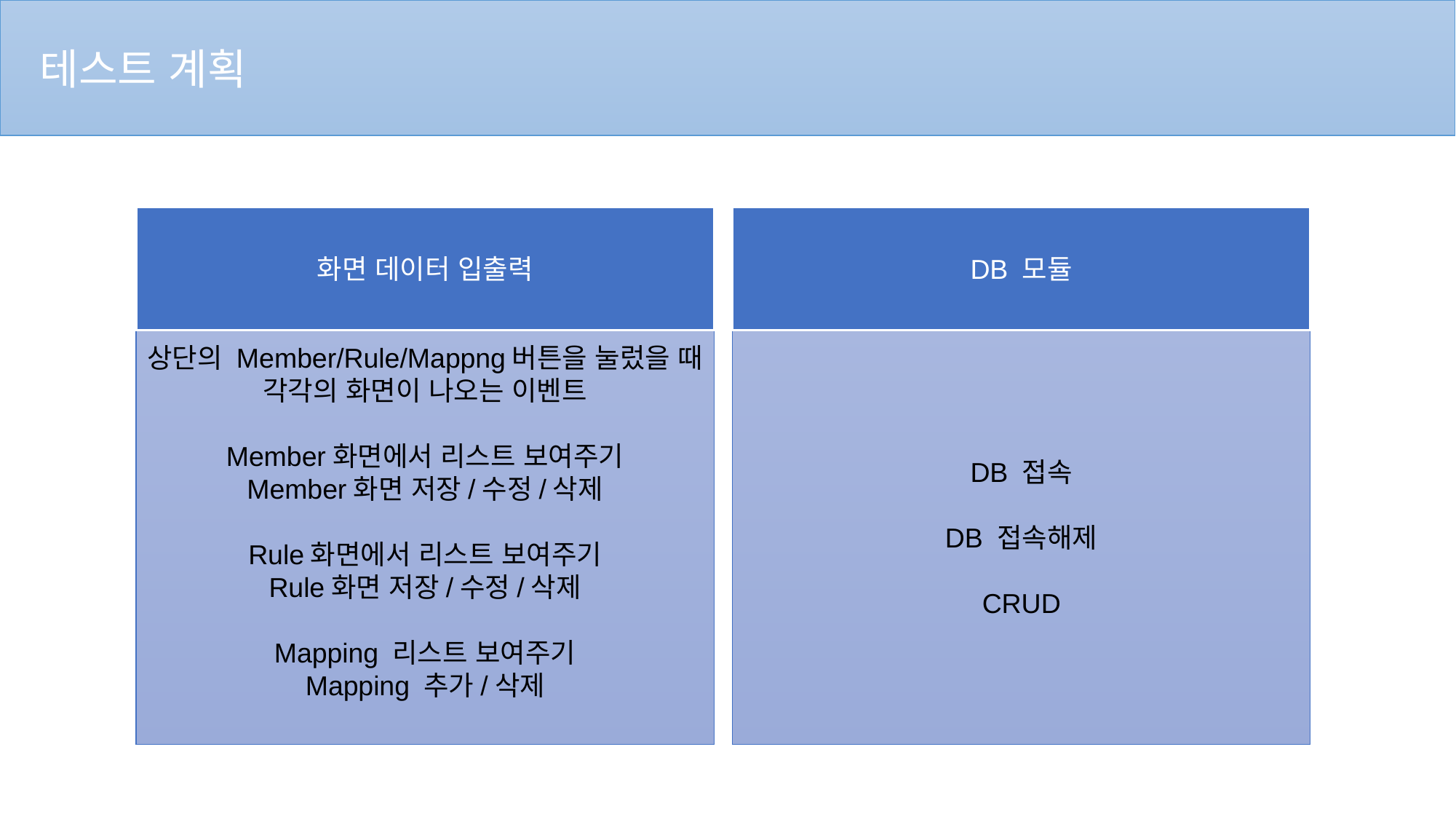

테스트 계획
화면 데이터 입출력
DB 모듈
DB 접속

DB 접속해제

CRUD
상단의 Member/Rule/Mappng버튼을 눌렀을 때 각각의 화면이 나오는 이벤트

Member화면에서 리스트 보여주기
Member화면 저장/수정/삭제

Rule화면에서 리스트 보여주기
Rule화면 저장/수정/삭제

Mapping 리스트 보여주기
Mapping 추가/삭제